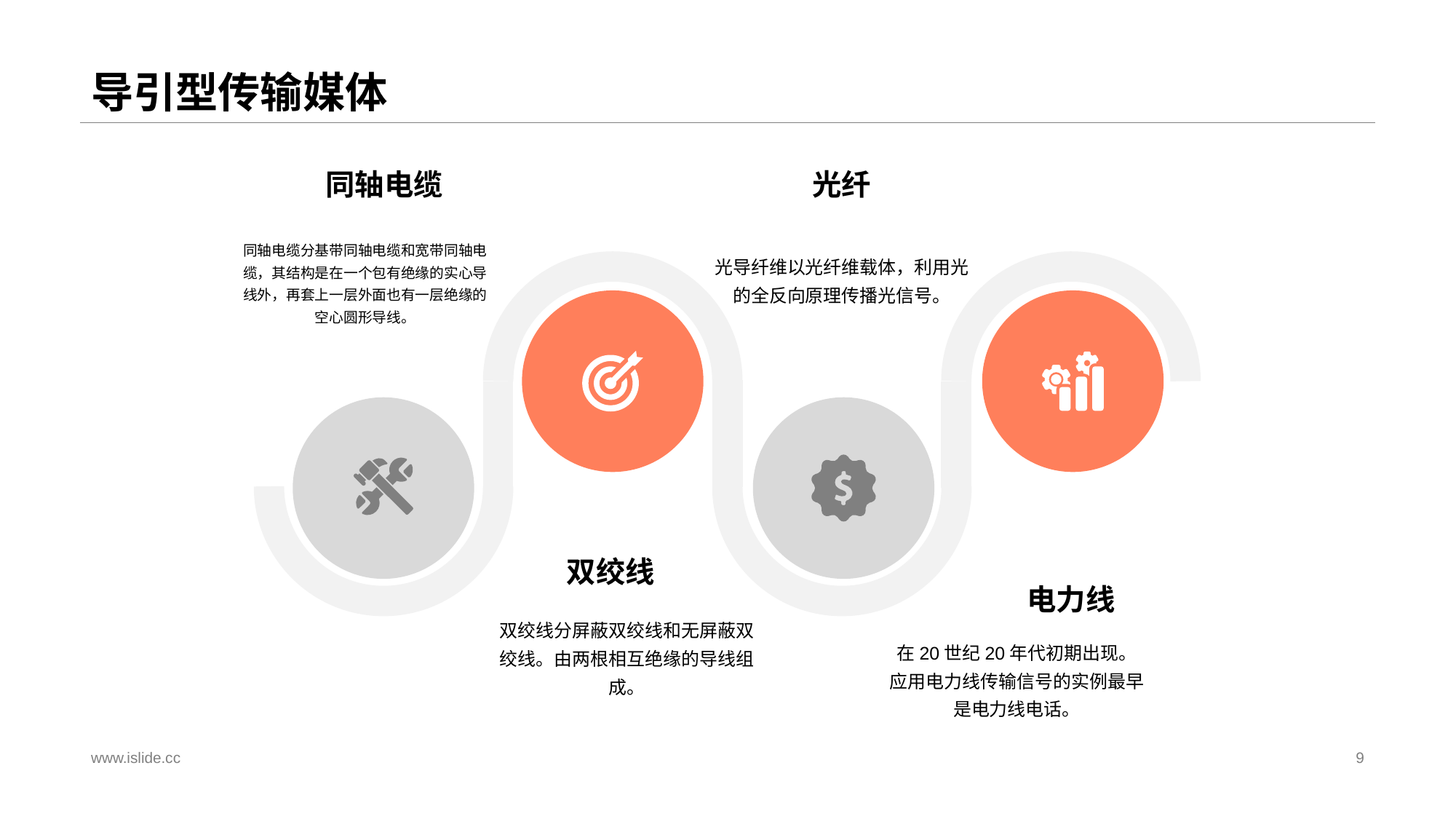

# 导引型传输媒体
同轴电缆

光纤
同轴电缆分基带同轴电缆和宽带同轴电缆，其结构是在一个包有绝缘的实心导线外，再套上一层外面也有一层绝缘的空心圆形导线。
光导纤维以光纤维载体，利用光的全反向原理传播光信号。
双绞线
双绞线分屏蔽双绞线和无屏蔽双绞线。由两根相互绝缘的导线组成。
在20世纪20年代初期出现。应用电力线传输信号的实例最早是电力线电话。

电力线
www.islide.cc
9